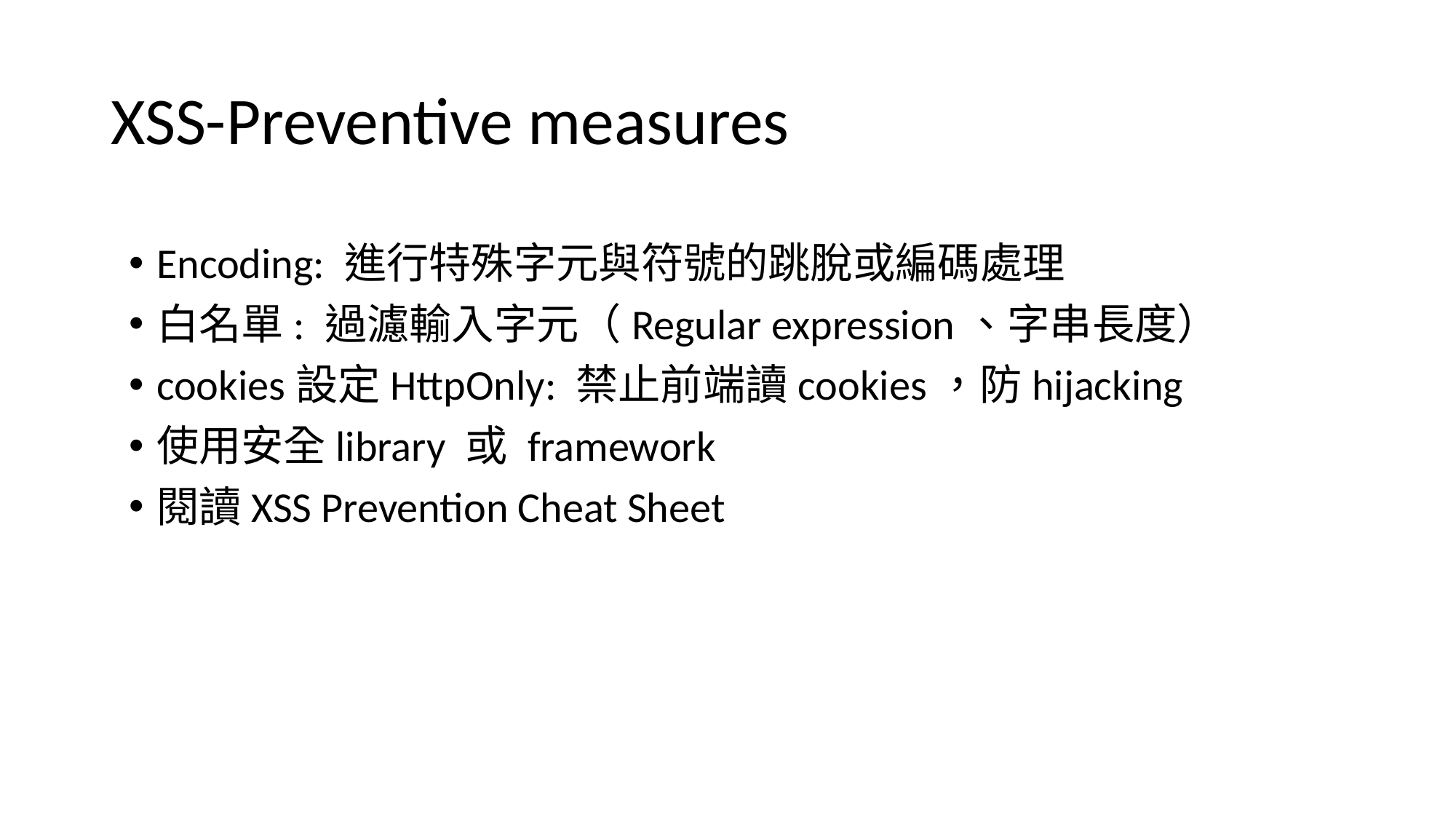

# XSS-Preventive measures
Encoding: 進行特殊字元與符號的跳脫或編碼處理
白名單: 過濾輸入字元（Regular expression、字串長度）
cookies設定HttpOnly: 禁止前端讀cookies，防hijacking
使用安全library 或 framework
閱讀XSS Prevention Cheat Sheet